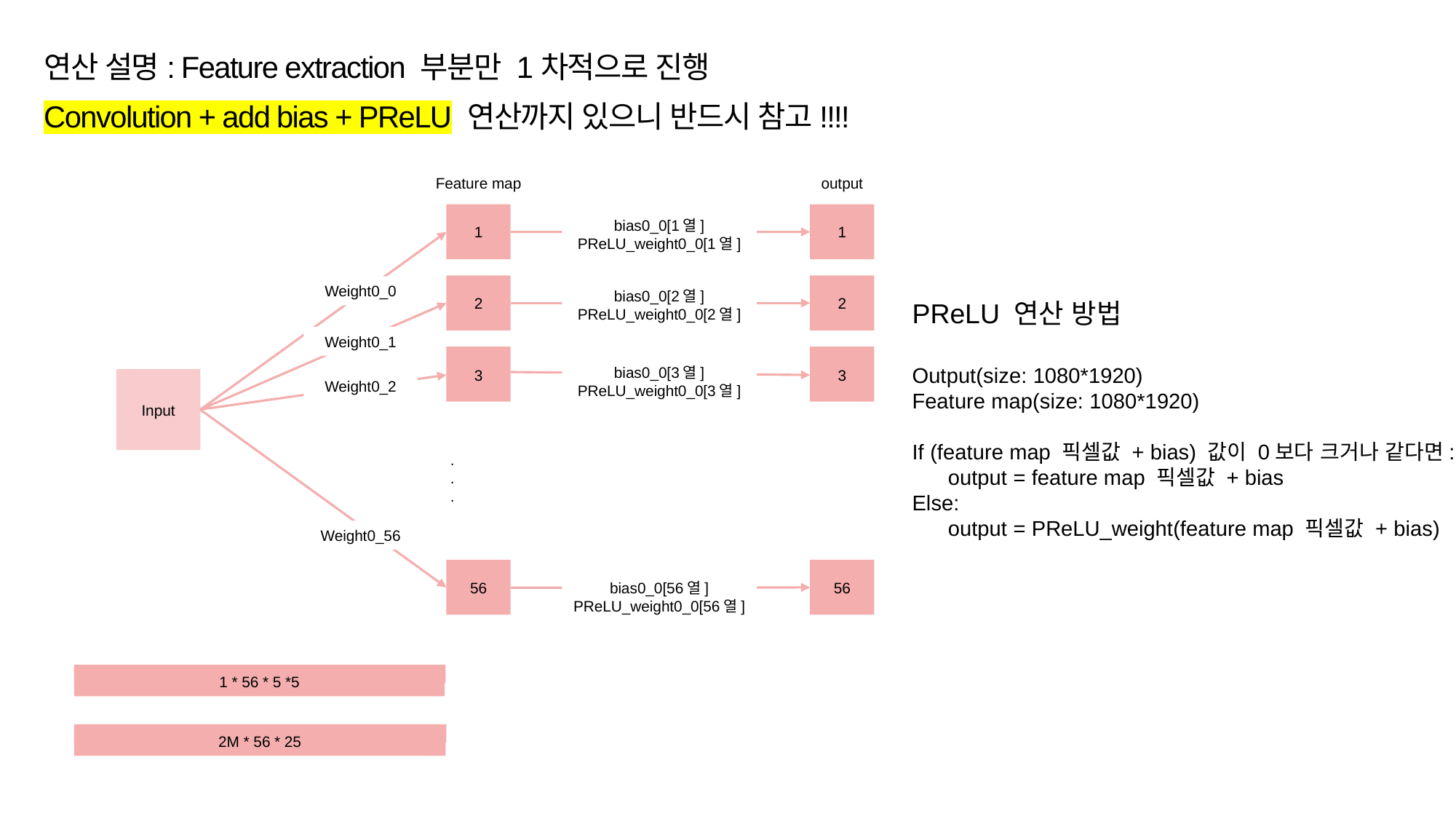

연산 설명: Feature extraction 부분만 1차적으로 진행
Convolution + add bias + PReLU 연산까지 있으니 반드시 참고!!!!
Feature map
output

bias0_0[1열]
PReLU_weight0_0[1열]
1
1

Weight0_0
bias0_0[2열]
PReLU_weight0_0[2열]
2
2
PReLU 연산 방법

Output(size: 1080*1920)
Feature map(size: 1080*1920)

If (feature map 픽셀값 + bias) 값이 0보다 크거나 같다면:
      output = feature map 픽셀값 + bias
Else:
      output = PReLU_weight(feature map 픽셀값 + bias)
Weight0_1

bias0_0[3열]
PReLU_weight0_0[3열]
3
3

Weight0_2
Input
.
.
.
Weight0_56

56
bias0_0[56열]
PReLU_weight0_0[56열]
56

1 * 56 * 5 *5

2M * 56 * 25